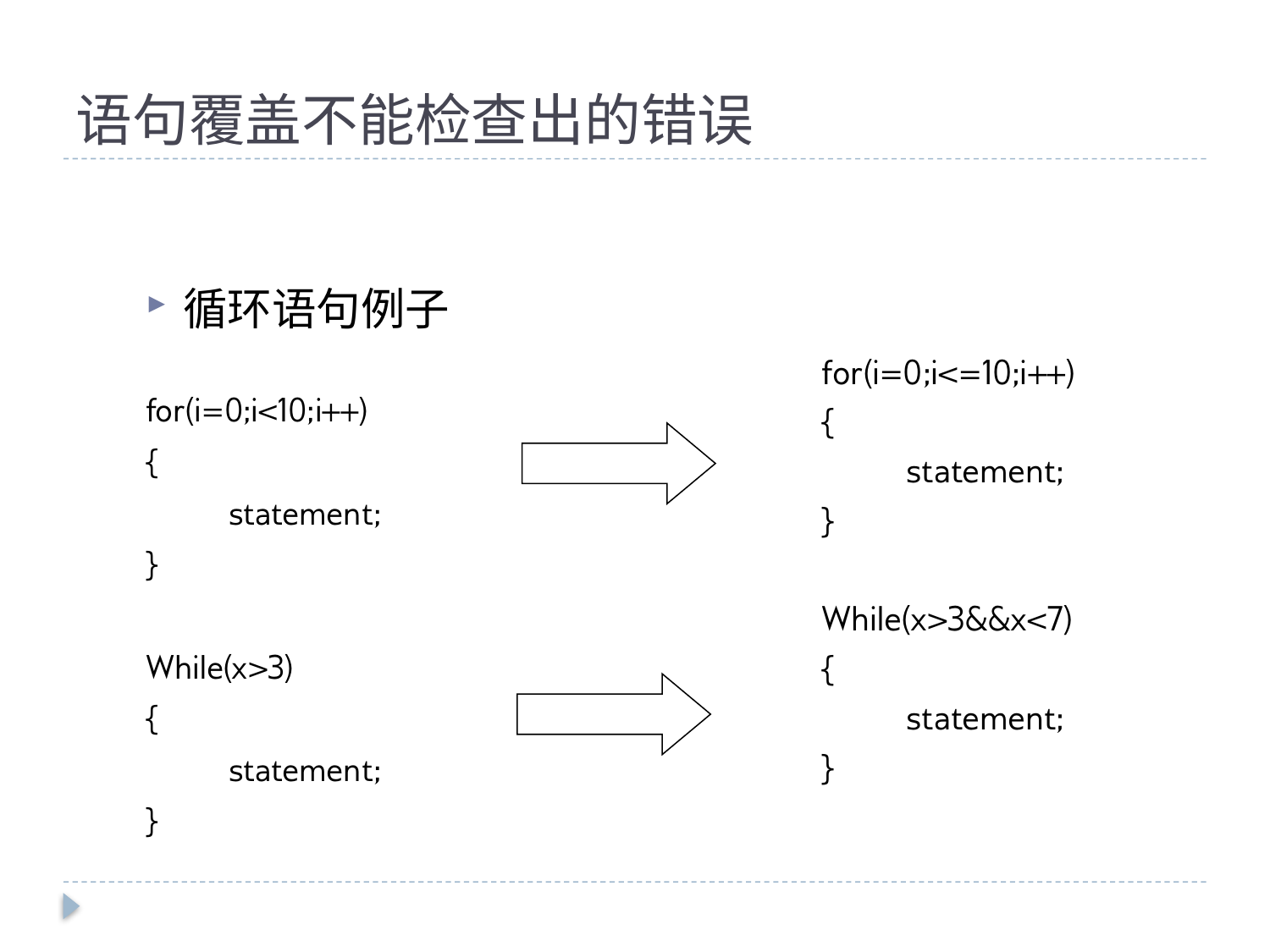

# 语句覆盖不能检查出的错误

for(i=0;i<=10;i++)
{
        statement;
}

While(x>3&&x<7)
{
        statement;
}
循环语句例子

for(i=0;i<10;i++)
{
        statement;
}

While(x>3)
{
        statement;
}